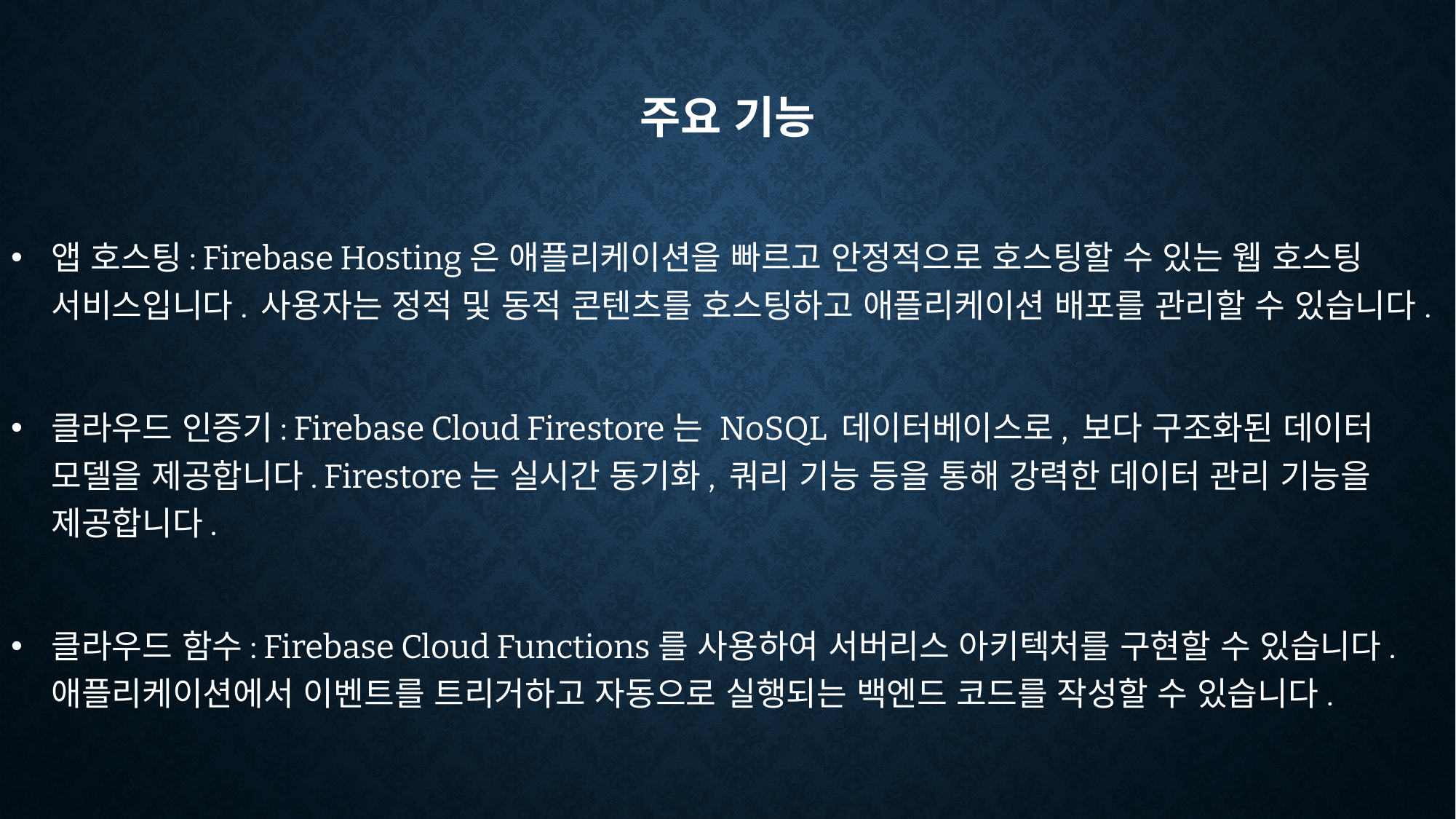

# 주요 기능
앱 호스팅: Firebase Hosting은 애플리케이션을 빠르고 안정적으로 호스팅할 수 있는 웹 호스팅 서비스입니다. 사용자는 정적 및 동적 콘텐츠를 호스팅하고 애플리케이션 배포를 관리할 수 있습니다.

클라우드 인증기: Firebase Cloud Firestore는 NoSQL 데이터베이스로, 보다 구조화된 데이터 모델을 제공합니다. Firestore는 실시간 동기화, 쿼리 기능 등을 통해 강력한 데이터 관리 기능을 제공합니다.

클라우드 함수: Firebase Cloud Functions를 사용하여 서버리스 아키텍처를 구현할 수 있습니다. 애플리케이션에서 이벤트를 트리거하고 자동으로 실행되는 백엔드 코드를 작성할 수 있습니다.